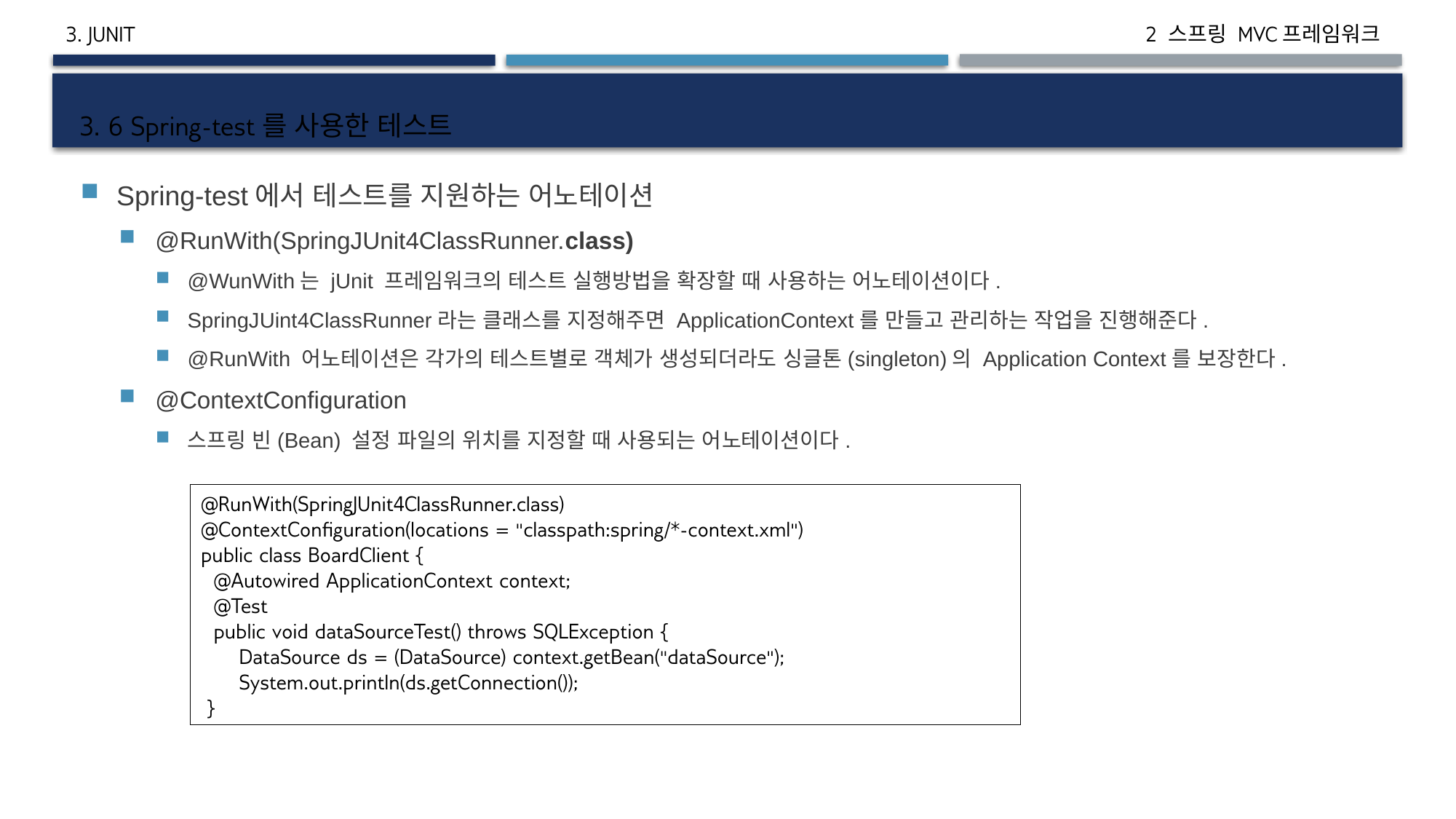

3. JUNIT
# 3. 6 Spring-test를 사용한 테스트
Spring-test에서 테스트를 지원하는 어노테이션
@RunWith(SpringJUnit4ClassRunner.class)
@WunWith는 jUnit 프레임워크의 테스트 실행방법을 확장할 때 사용하는 어노테이션이다.
SpringJUint4ClassRunner라는 클래스를 지정해주면 ApplicationContext를 만들고 관리하는 작업을 진행해준다.
@RunWith 어노테이션은 각가의 테스트별로 객체가 생성되더라도 싱글톤(singleton)의 Application Context를 보장한다.
@ContextConfiguration
스프링 빈(Bean) 설정 파일의 위치를 지정할 때 사용되는 어노테이션이다.
@RunWith(SpringJUnit4ClassRunner.class)
@ContextConfiguration(locations = "classpath:spring/*-context.xml")
public class BoardClient {
  @Autowired ApplicationContext context;
  @Test
  public void dataSourceTest() throws SQLException {
      DataSource ds = (DataSource) context.getBean("dataSource");
      System.out.println(ds.getConnection());
 }